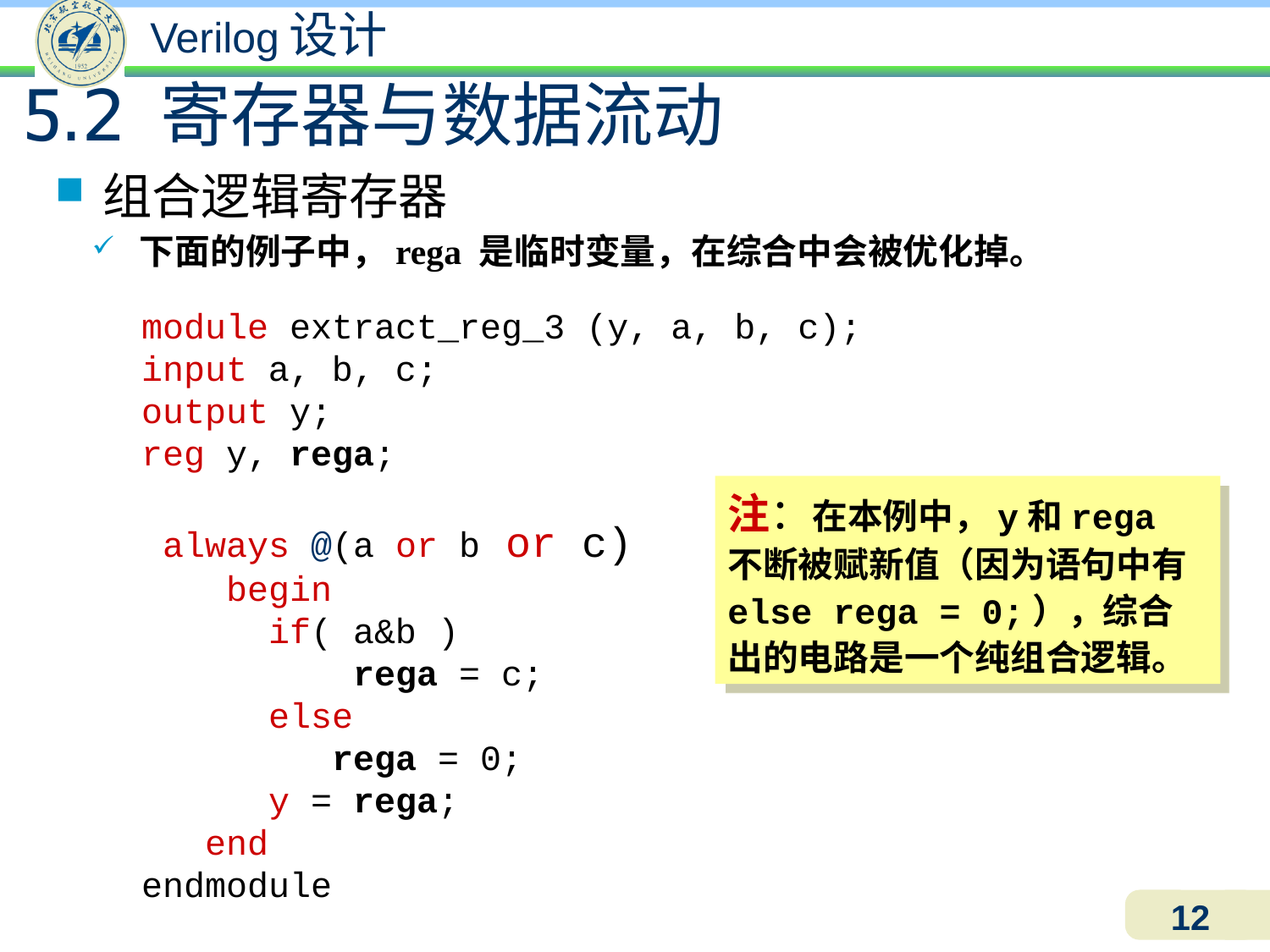

5.2 寄存器与数据流动
组合逻辑寄存器

下面的例子中，rega 是临时变量，在综合中会被优化掉。
module extract_reg_3 (y, a, b, c);
input a, b, c;
output y;
reg y, rega;

 always @(a or b or c)
    begin
    	if( a&b )
          rega = c;
    	else
         rega = 0;
    	y = rega;
   end
endmodule
注：在本例中，y和rega 不断被赋新值（因为语句中有else rega = 0;），综合出的电路是一个纯组合逻辑。
12